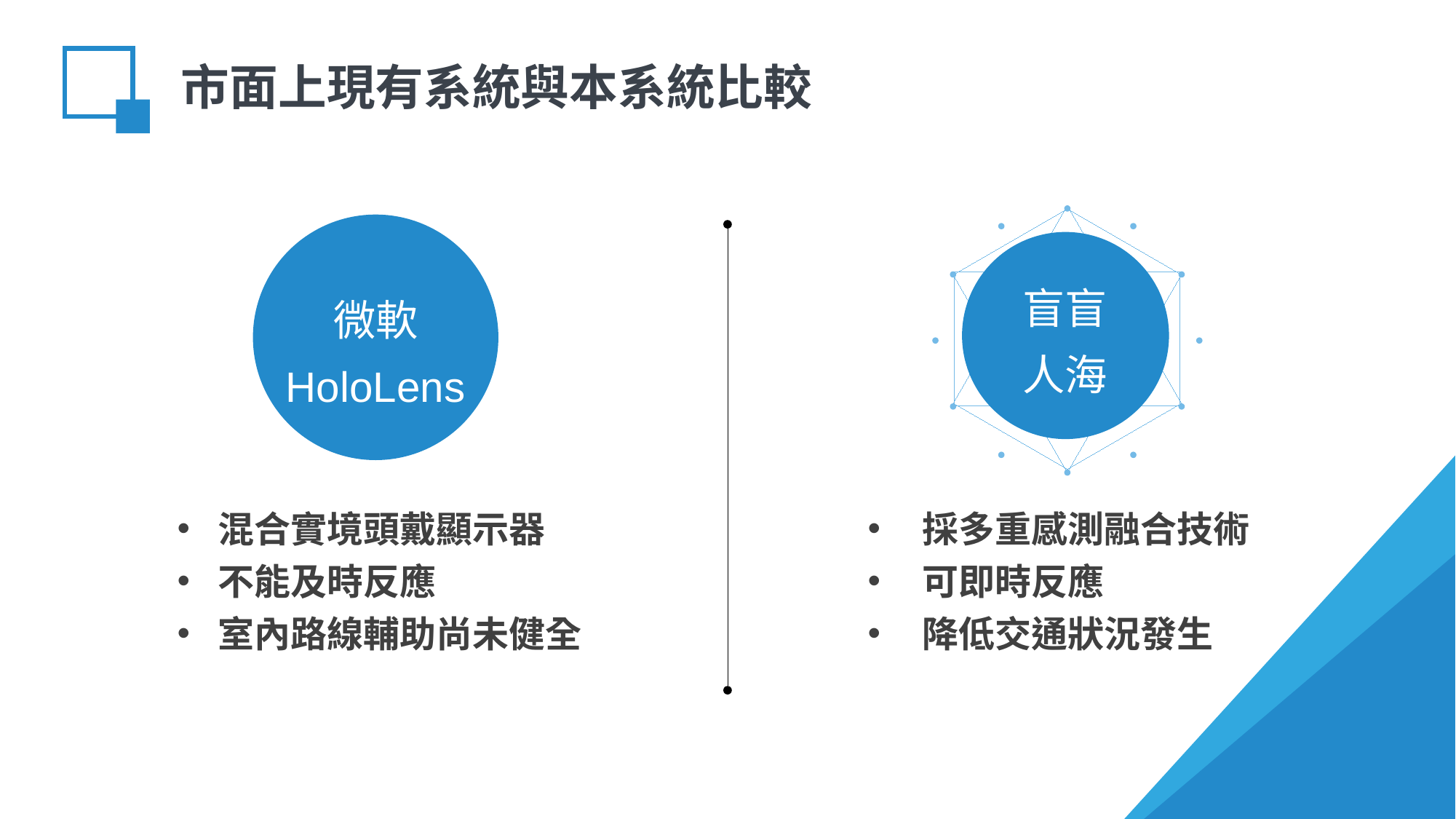

市面上現有系統與本系統比較

盲盲
人海
微軟
HoloLens

混合實境頭戴顯示器
不能及時反應
室內路線輔助尚未健全
採多重感測融合技術
可即時反應
降低交通狀況發生